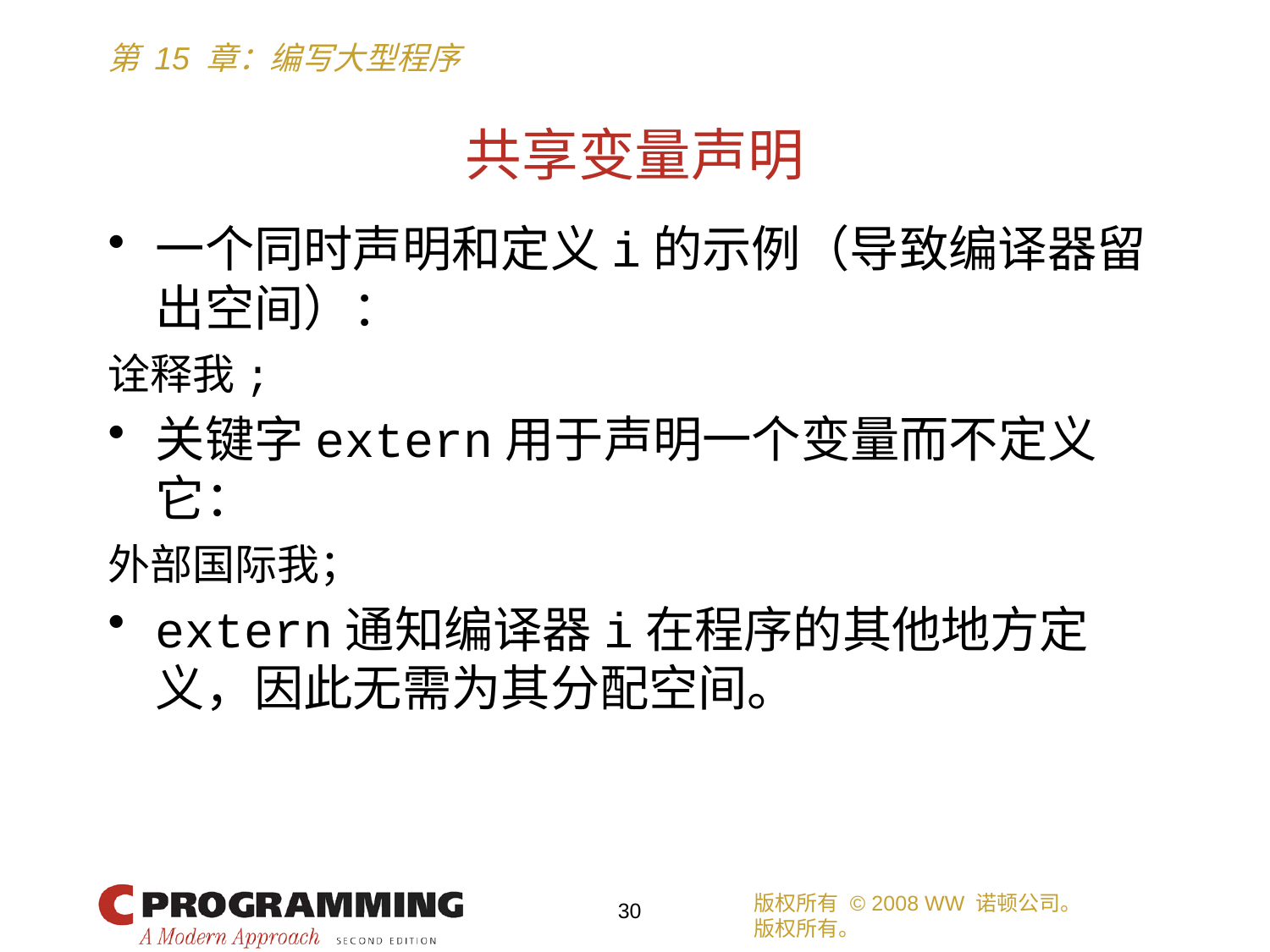

# 共享变量声明
一个同时声明和定义i的示例（导致编译器留出空间）：
诠释我;
关键字extern用于声明一个变量而不定义它：
外部国际我；
extern通知编译器i在程序的其他地方定义，因此无需为其分配空间。

版权所有 © 2008 WW 诺顿公司。
版权所有。
30